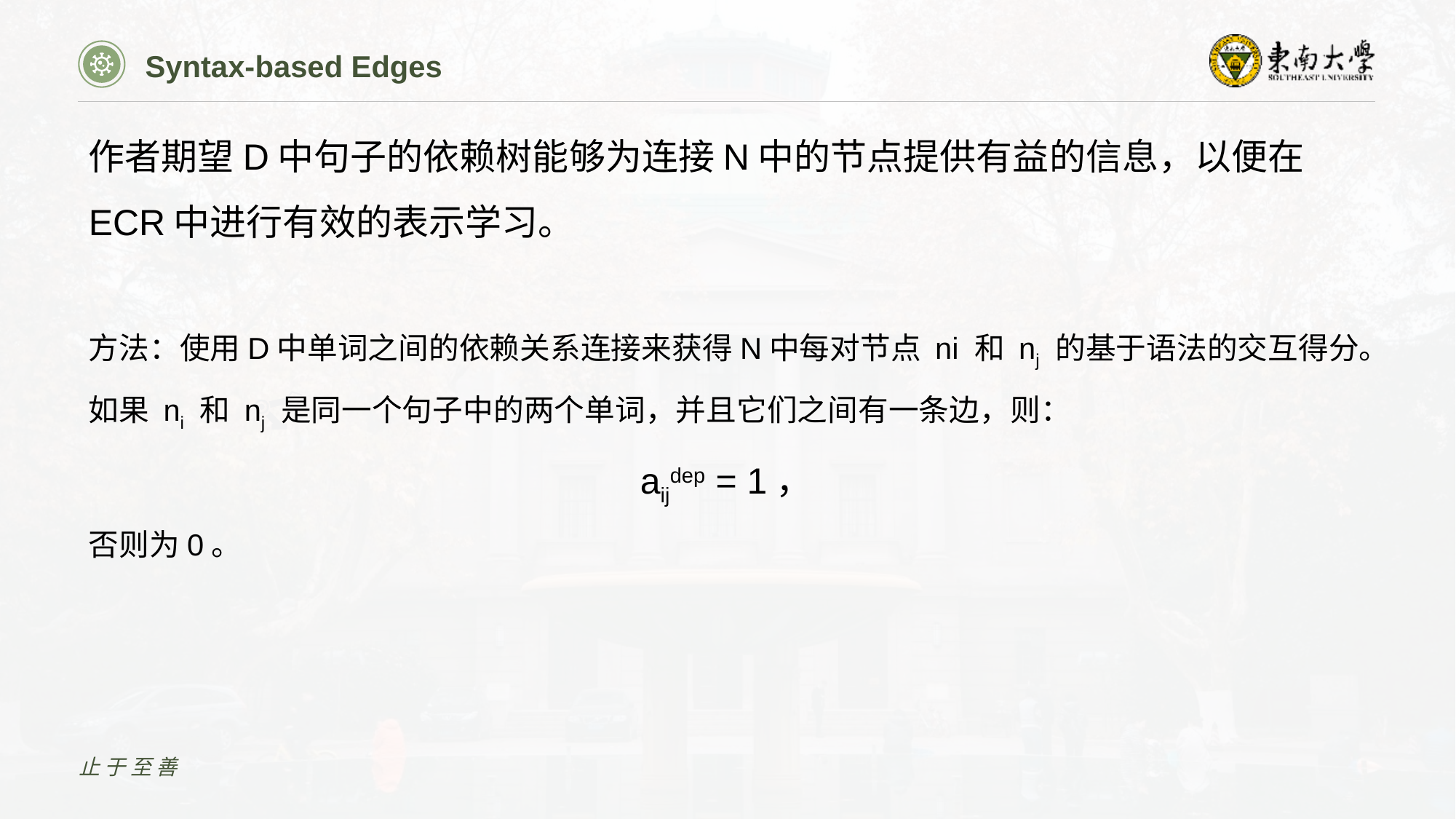

Syntax-based Edges
作者期望D中句子的依赖树能够为连接N中的节点提供有益的信息，以便在ECR中进行有效的表示学习。

方法：使用D中单词之间的依赖关系连接来获得N中每对节点 ni 和 nj 的基于语法的交互得分。如果 ni 和 nj 是同一个句子中的两个单词，并且它们之间有一条边，则：
aijdep = 1，
否则为0。

止于至善
15